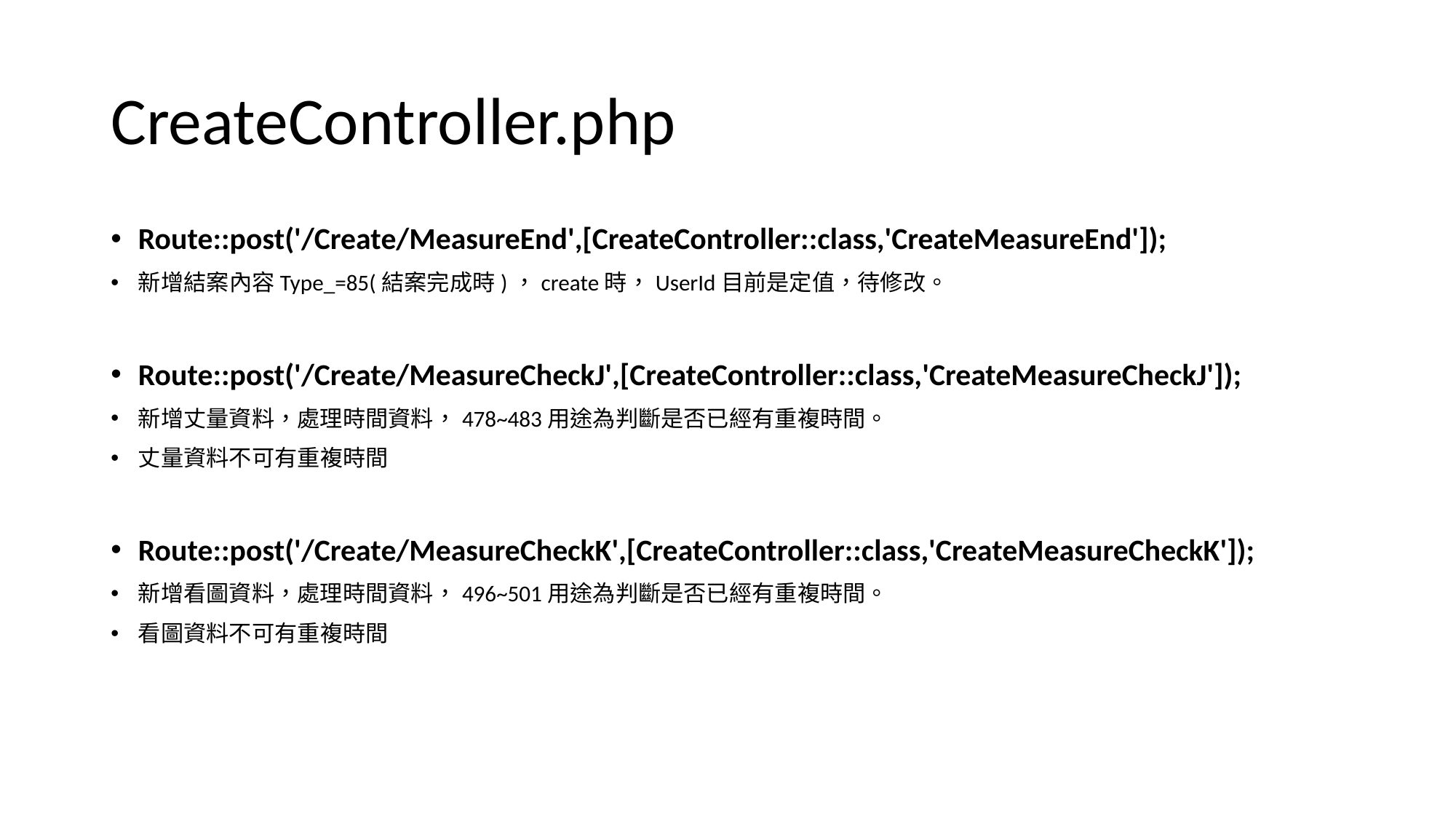

# CreateController.php
Route::post('/Create/MeasureEnd',[CreateController::class,'CreateMeasureEnd']);
新增結案內容Type_=85(結案完成時)，create時，UserId目前是定值，待修改。

Route::post('/Create/MeasureCheckJ',[CreateController::class,'CreateMeasureCheckJ']);
新增丈量資料，處理時間資料，478~483用途為判斷是否已經有重複時間。
丈量資料不可有重複時間

Route::post('/Create/MeasureCheckK',[CreateController::class,'CreateMeasureCheckK']);
新增看圖資料，處理時間資料，496~501用途為判斷是否已經有重複時間。
看圖資料不可有重複時間